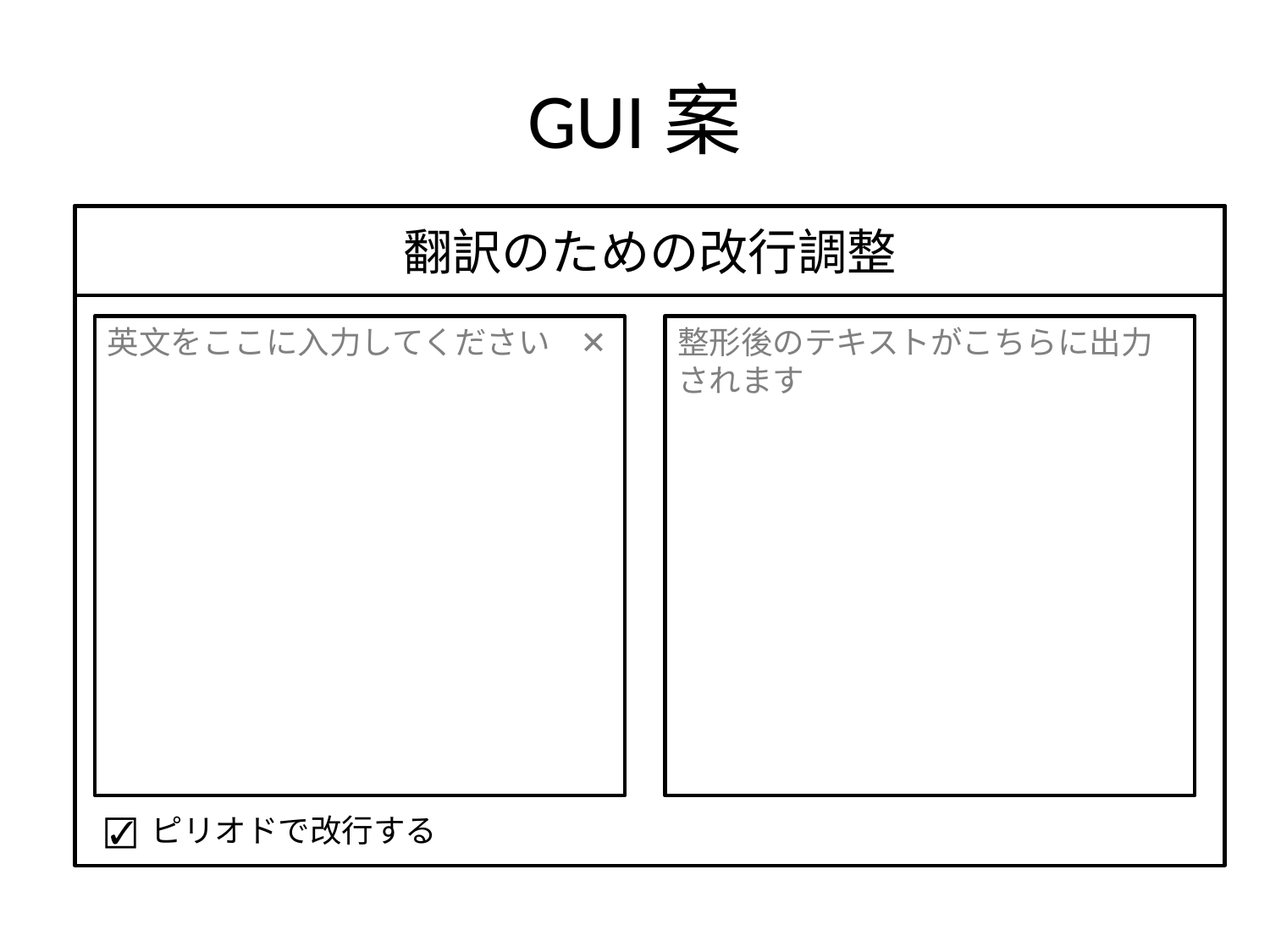

GUI案

翻訳のための改行調整
英文をここに入力してください
✕
整形後のテキストがこちらに出力されます
☑ ピリオドで改行する